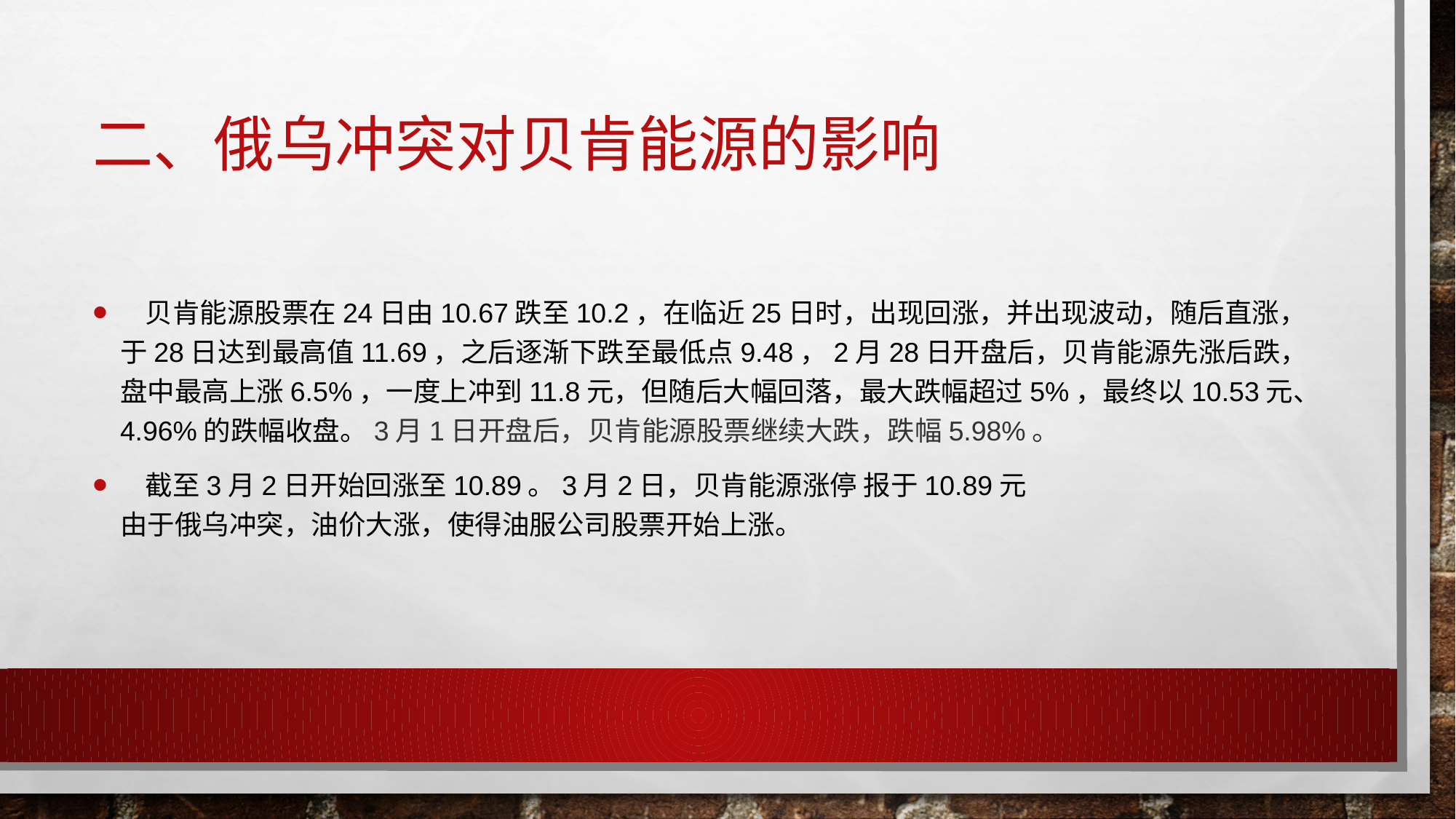

# 二、俄乌冲突对贝肯能源的影响
   贝肯能源股票在24日由10.67跌至10.2，在临近25日时，出现回涨，并出现波动，随后直涨，于28日达到最高值11.69，之后逐渐下跌至最低点9.48，2月28日开盘后，贝肯能源先涨后跌，盘中最高上涨6.5%，一度上冲到11.8元，但随后大幅回落，最大跌幅超过5%，最终以10.53元、4.96%的跌幅收盘。3月1日开盘后，贝肯能源股票继续大跌，跌幅5.98%。
   截至3月2日开始回涨至10.89。3月2日，贝肯能源涨停 报于10.89元
由于俄乌冲突，油价大涨，使得油服公司股票开始上涨。